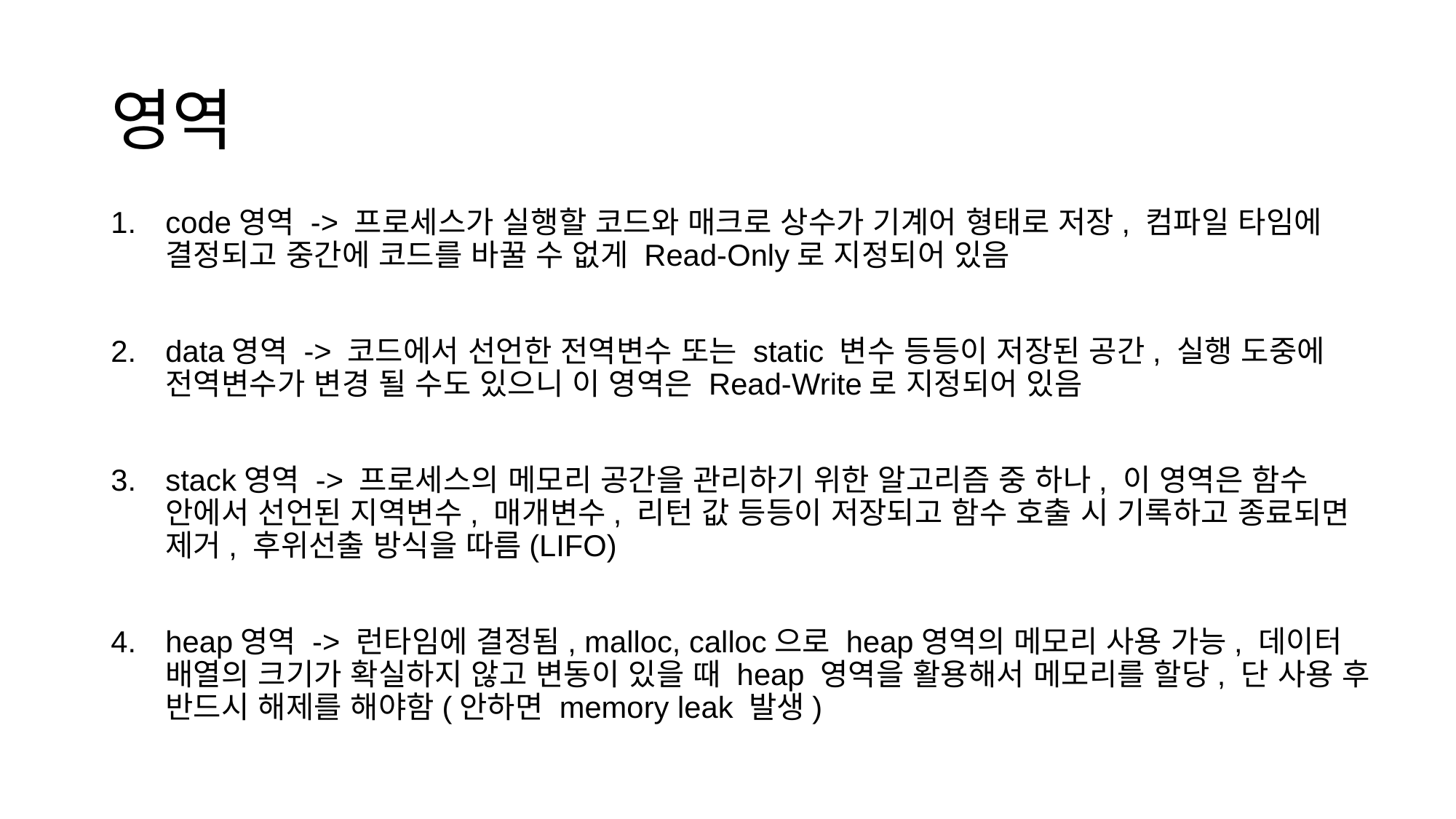

# 영역
code영역 -> 프로세스가 실행할 코드와 매크로 상수가 기계어 형태로 저장, 컴파일 타임에 결정되고 중간에 코드를 바꿀 수 없게 Read-Only로 지정되어 있음

data영역 -> 코드에서 선언한 전역변수 또는 static 변수 등등이 저장된 공간, 실행 도중에 전역변수가 변경 될 수도 있으니 이 영역은 Read-Write로 지정되어 있음

stack영역 -> 프로세스의 메모리 공간을 관리하기 위한 알고리즘 중 하나, 이 영역은 함수 안에서 선언된 지역변수, 매개변수, 리턴 값 등등이 저장되고 함수 호출 시 기록하고 종료되면 제거, 후위선출 방식을 따름(LIFO)

heap영역 -> 런타임에 결정됨, malloc, calloc으로 heap영역의 메모리 사용 가능, 데이터 배열의 크기가 확실하지 않고 변동이 있을 때 heap 영역을 활용해서 메모리를 할당, 단 사용 후 반드시 해제를 해야함(안하면 memory leak 발생)